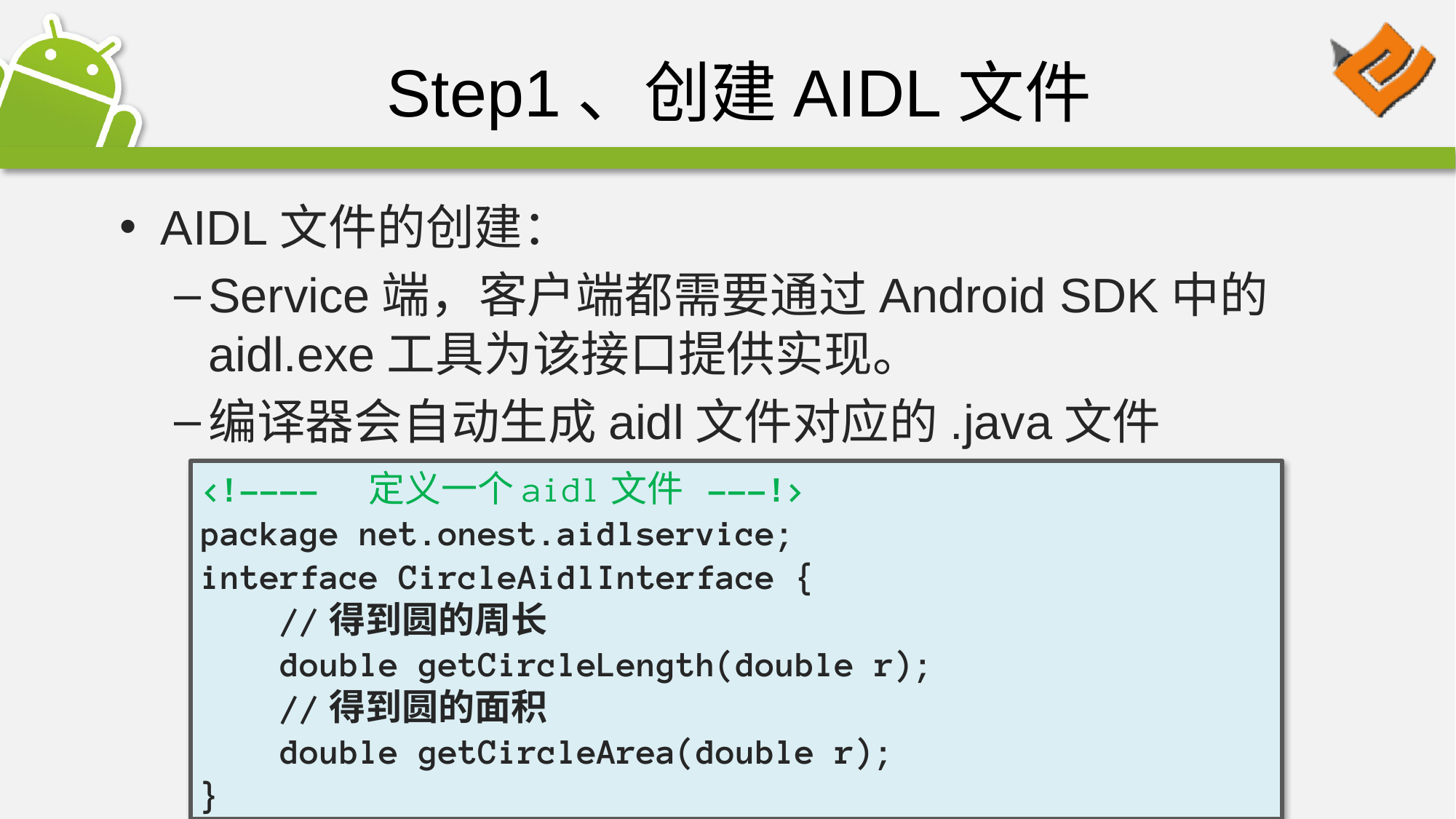

# Step1、创建AIDL文件
AIDL文件的创建：
Service端，客户端都需要通过Android SDK中的aidl.exe工具为该接口提供实现。
编译器会自动生成aidl文件对应的.java文件
<!----  定义一个aidl文件  ---!>
package net.onest.aidlservice;
interface CircleAidlInterface {
    //得到圆的周长
    double getCircleLength(double r);
    //得到圆的面积
    double getCircleArea(double r);
}